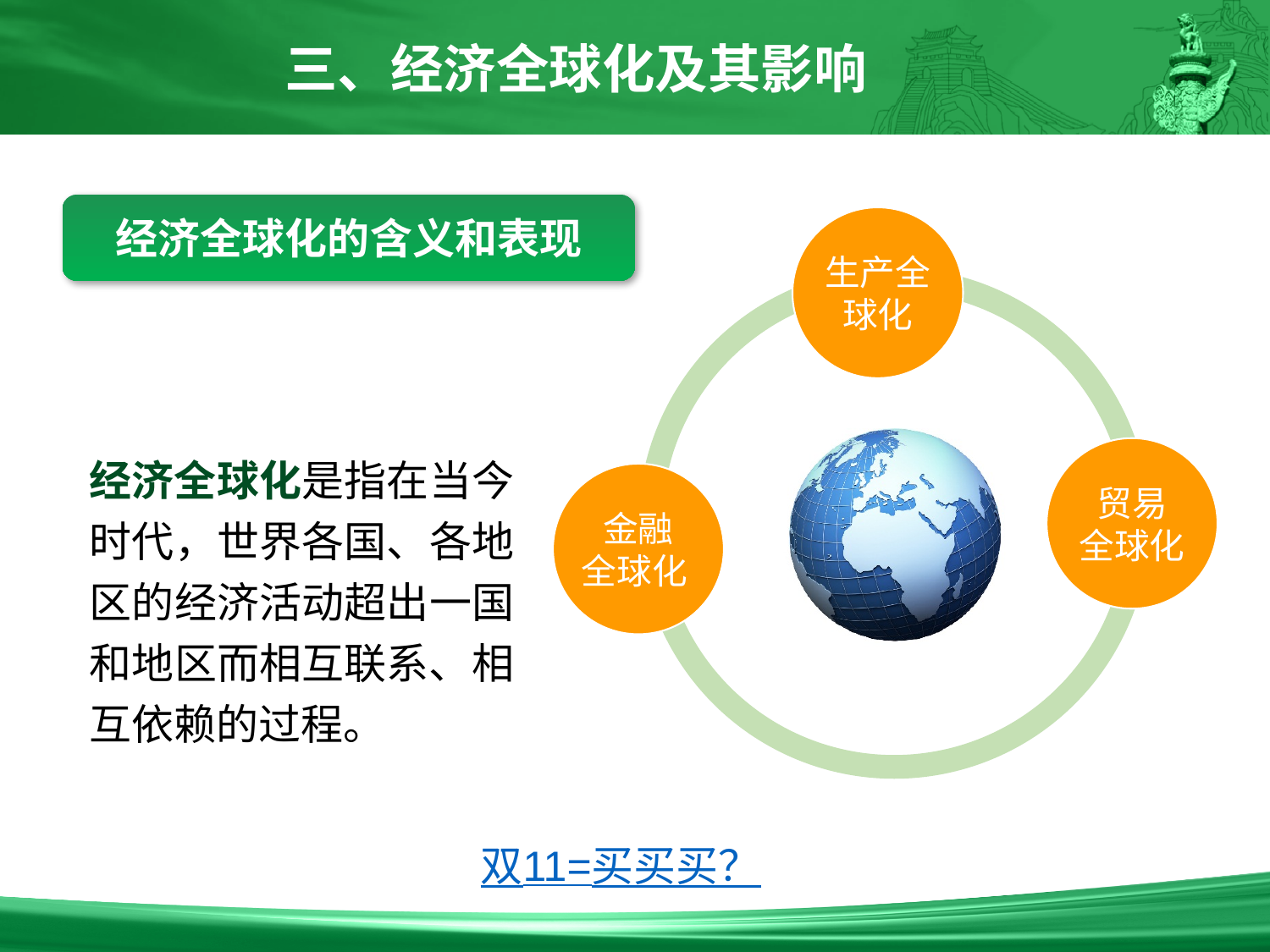

三、经济全球化及其影响
经济全球化的含义和表现
生产全球化

贸易
全球化
金融
全球化
经济全球化是指在当今时代，世界各国、各地区的经济活动超出一国和地区而相互联系、相互依赖的过程。
双11=买买买？